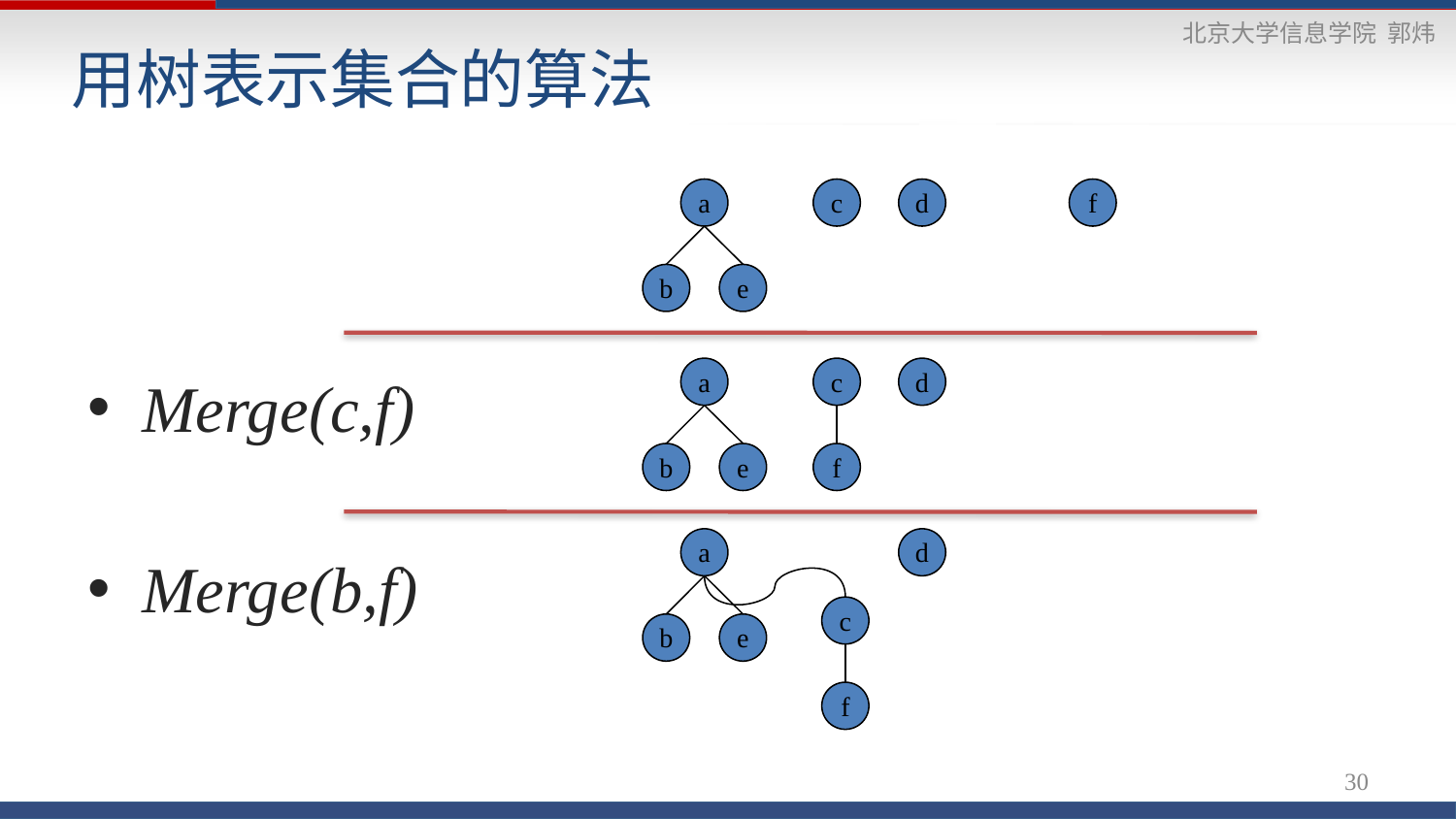

# 用树表示集合的算法

Merge(c,f)

Merge(b,f)
a
c
d
f
b
e
a
c
d
b
e
f
a
d
c
b
e
f
30